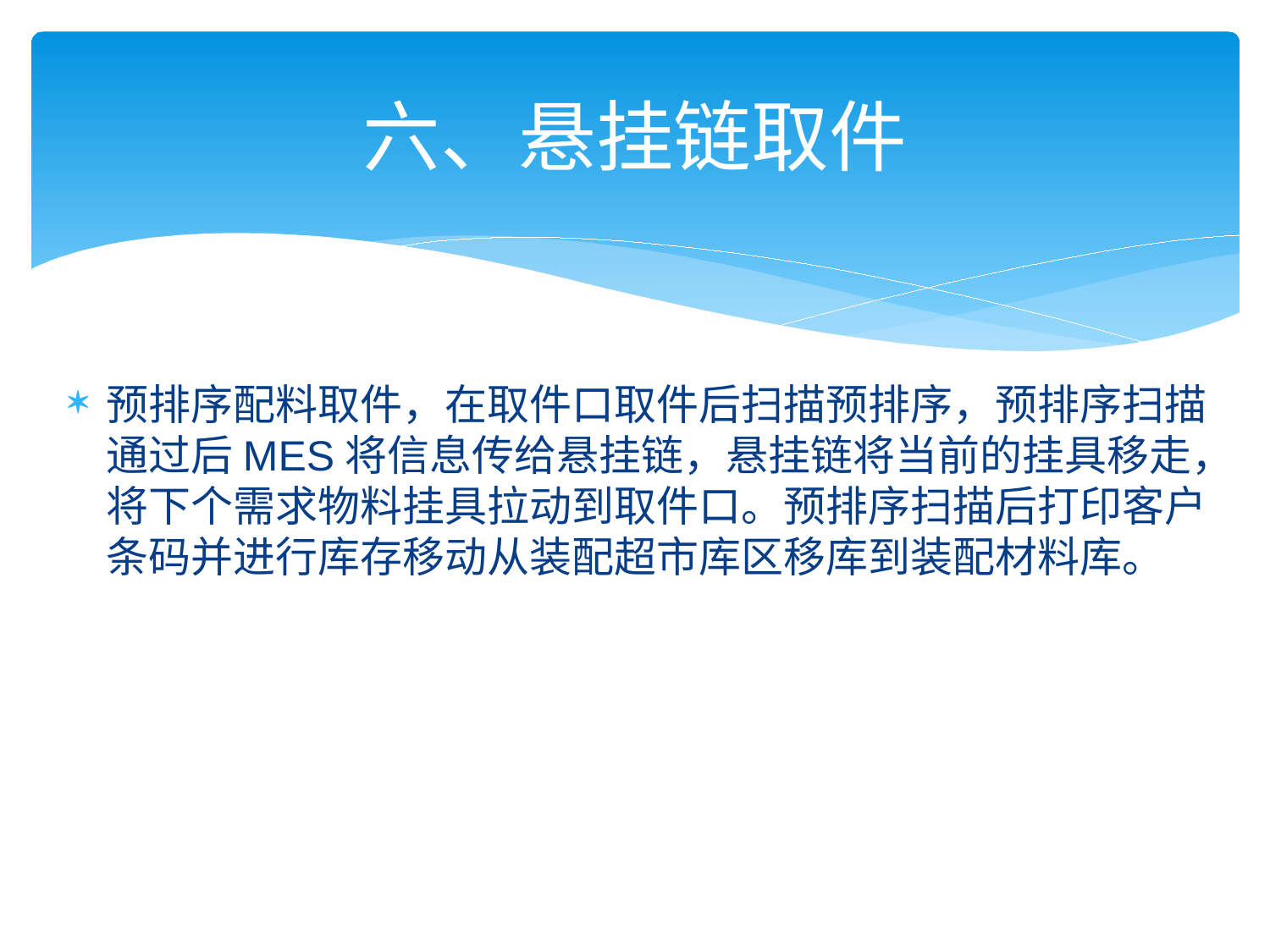

# 六、悬挂链取件
预排序配料取件，在取件口取件后扫描预排序，预排序扫描通过后MES将信息传给悬挂链，悬挂链将当前的挂具移走，将下个需求物料挂具拉动到取件口。预排序扫描后打印客户条码并进行库存移动从装配超市库区移库到装配材料库。